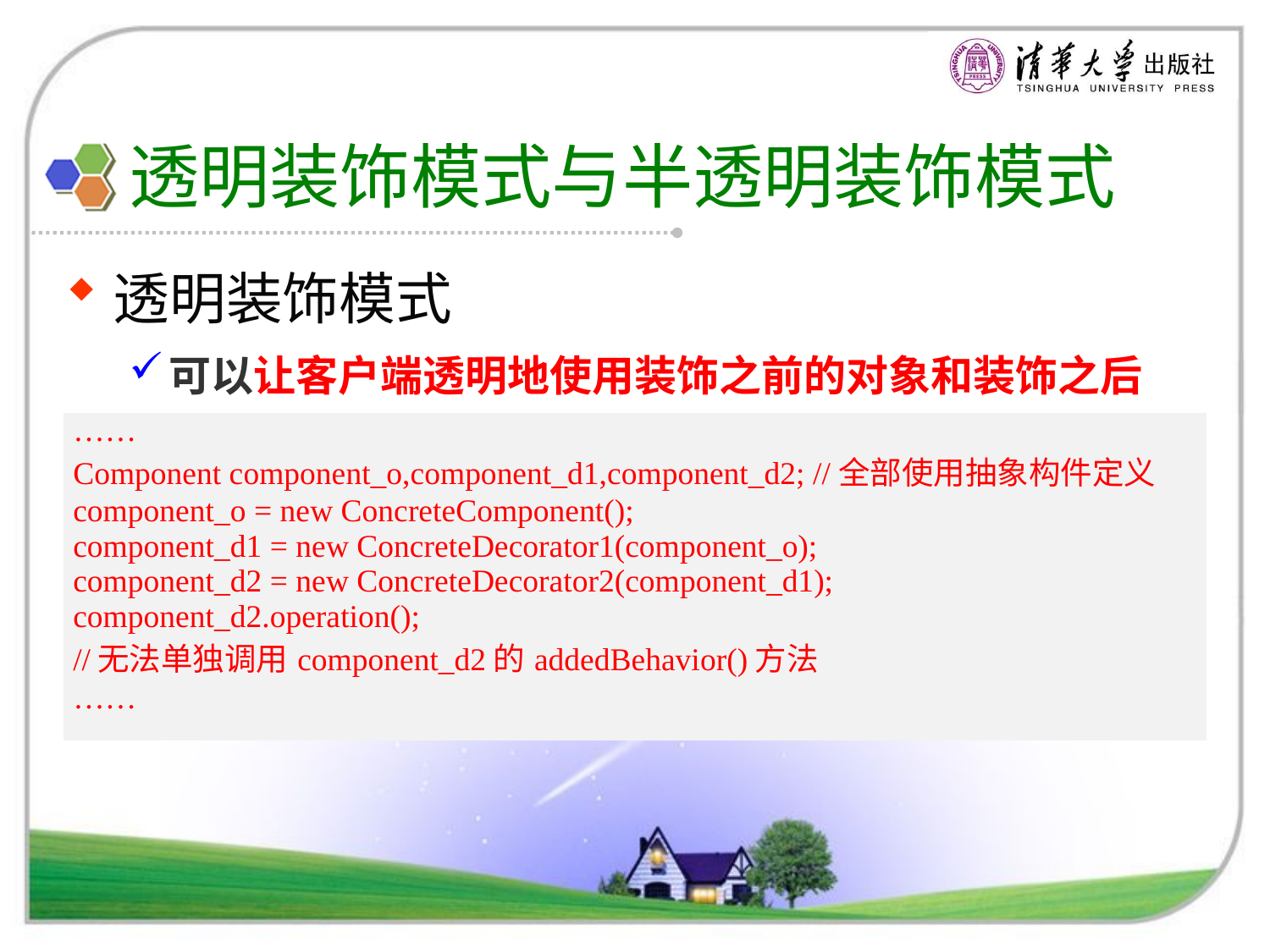

# 透明装饰模式与半透明装饰模式
透明装饰模式
可以让客户端透明地使用装饰之前的对象和装饰之后的对象，无须关心它们的区别
可以对一个已装饰过的对象进行多次装饰，得到更为复杂、功能更为强大的对象
无法在客户端单独调用新增方法addedBehavior()
| …… Component component\_o,component\_d1,component\_d2; //全部使用抽象构件定义 component\_o = new ConcreteComponent(); component\_d1 = new ConcreteDecorator1(component\_o); component\_d2 = new ConcreteDecorator2(component\_d1); component\_d2.operation(); //无法单独调用component\_d2的addedBehavior()方法 …… |
| --- |